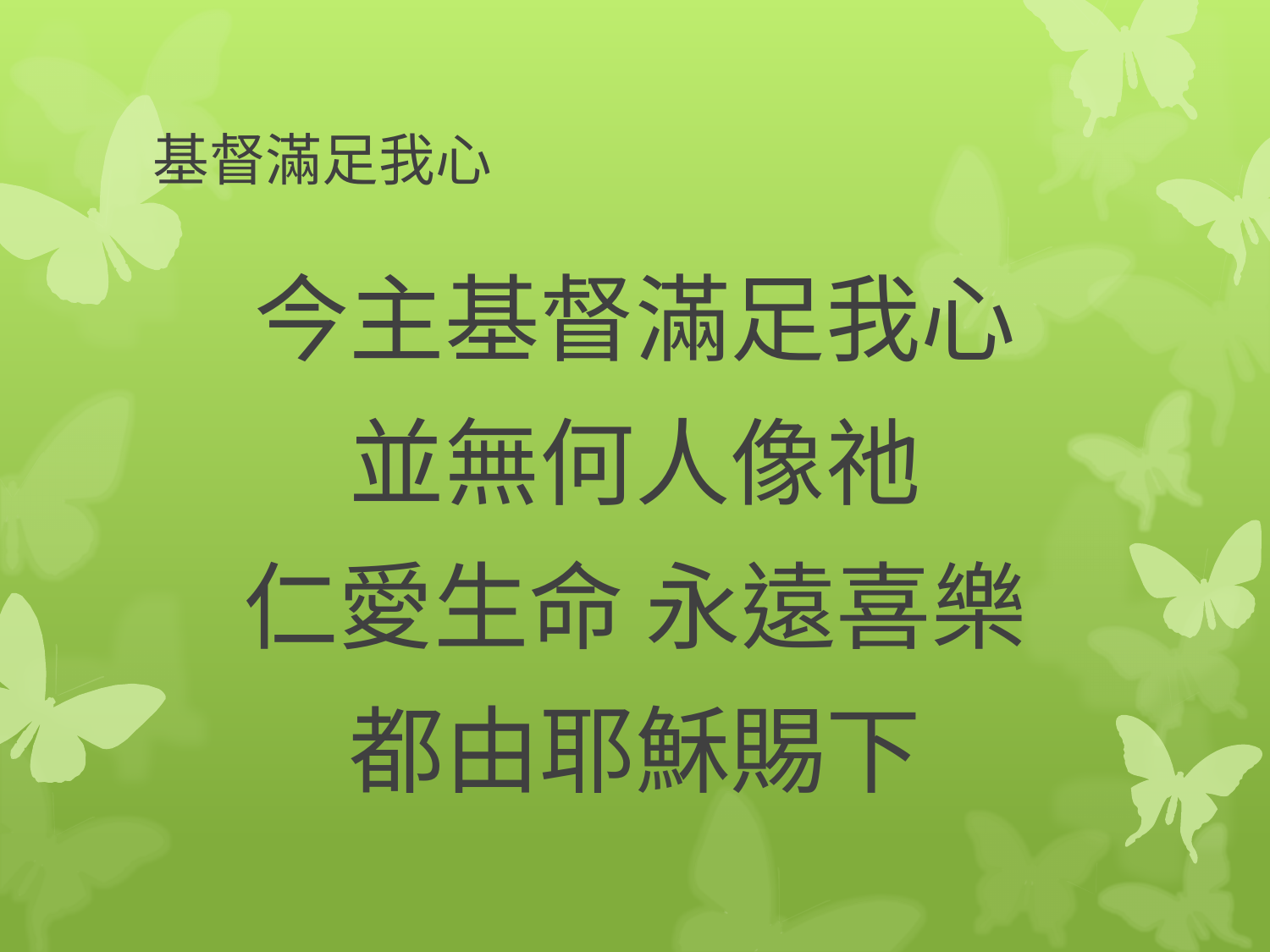

# 基督滿足我心
今主基督滿足我心
並無何人像祂
仁愛生命 永遠喜樂
都由耶穌賜下